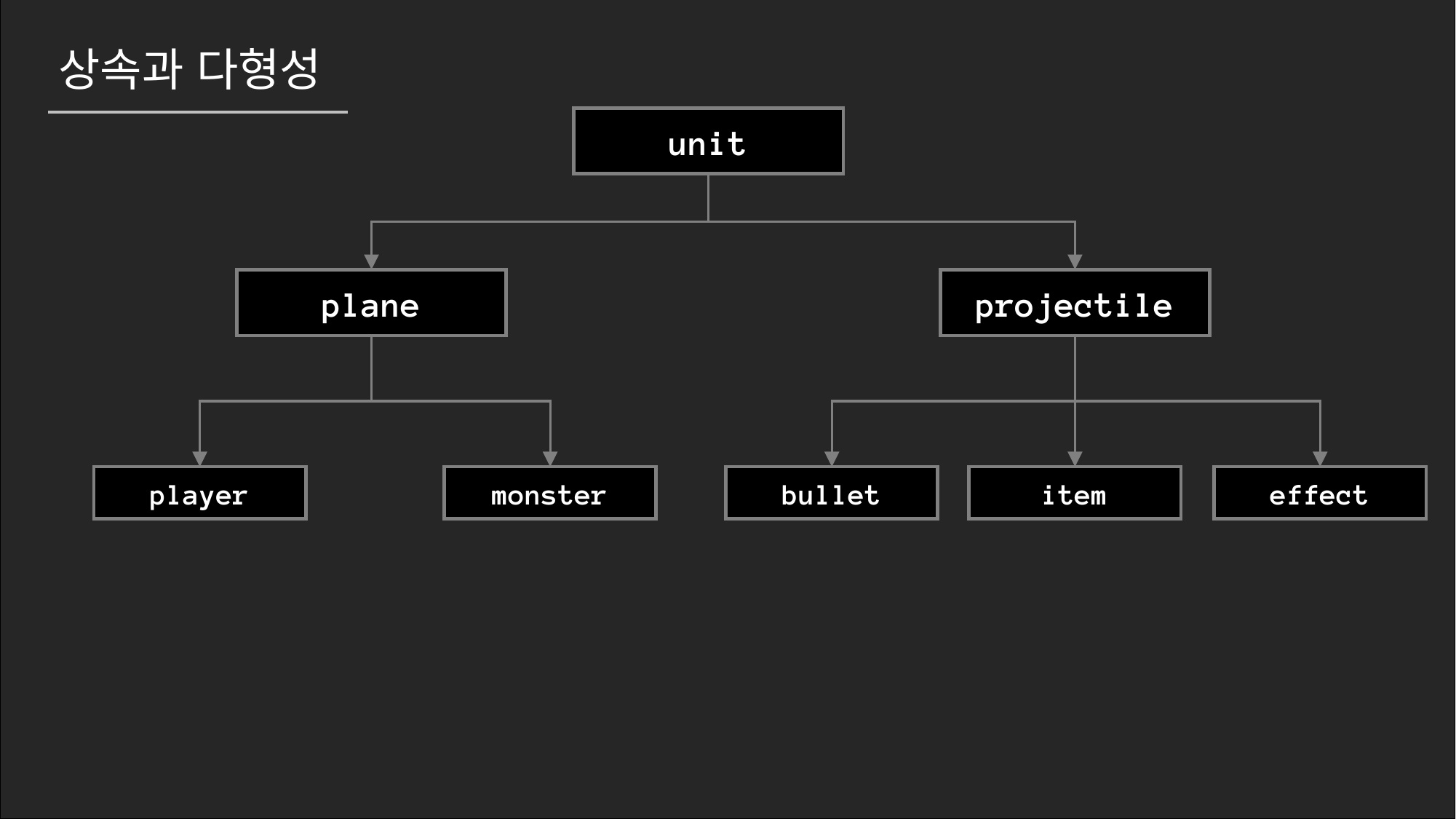

상속과 다형성
unit
plane
projectile
player
monster
bullet
item
effect